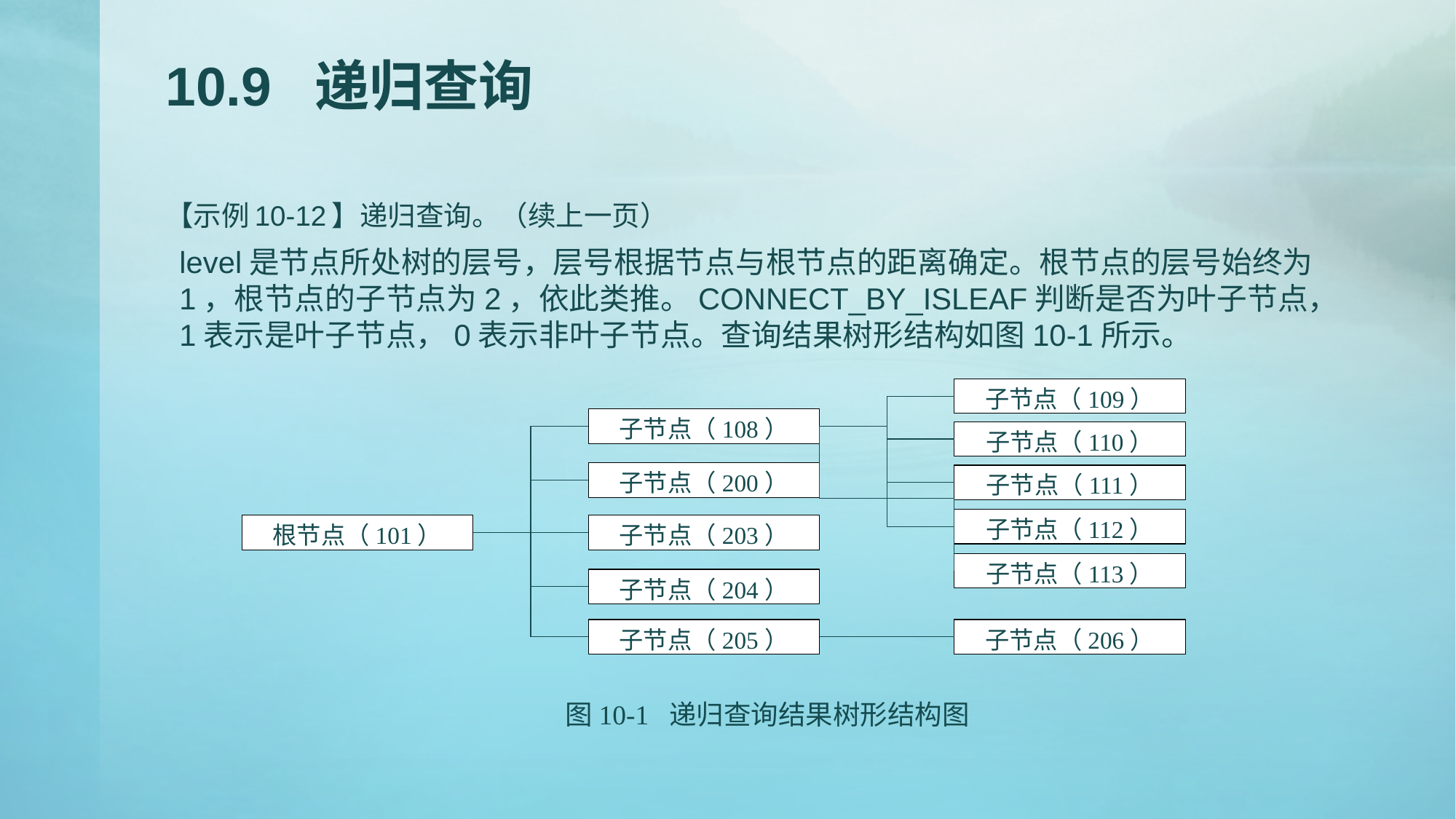

# 10.9  递归查询
【示例10-12】递归查询。（续上一页）
level是节点所处树的层号，层号根据节点与根节点的距离确定。根节点的层号始终为1，根节点的子节点为2，依此类推。CONNECT_BY_ISLEAF判断是否为叶子节点，1表示是叶子节点，0表示非叶子节点。查询结果树形结构如图10-1所示。

子节点（109）
子节点（108）
子节点（110）
子节点（200）
子节点（111）
子节点（112）
子节点（203）
根节点（101）
子节点（113）
子节点（204）
子节点（205）
子节点（206）

图10-1  递归查询结果树形结构图